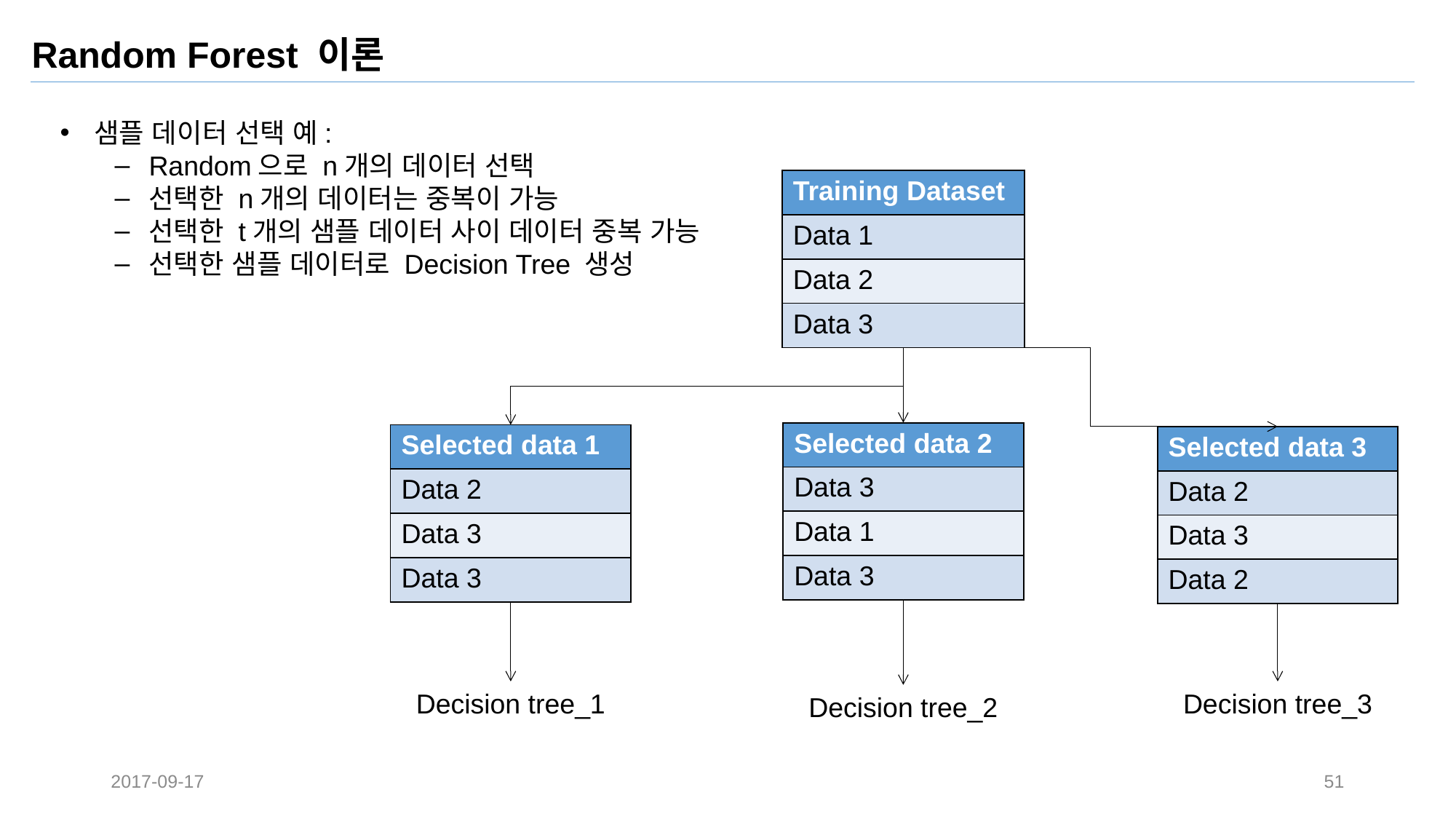

Random Forest 이론
샘플 데이터 선택 예:
Random으로 n개의 데이터 선택
선택한 n개의 데이터는 중복이 가능
선택한 t개의 샘플 데이터 사이 데이터 중복 가능
선택한 샘플 데이터로 Decision Tree 생성
| Training Dataset |
| --- |
| Data 1 |
| Data 2 |
| Data 3 |
| Selected data 2 |
| --- |
| Data 3 |
| Data 1 |
| Data 3 |
| Selected data 1 |
| --- |
| Data 2 |
| Data 3 |
| Data 3 |
| Selected data 3 |
| --- |
| Data 2 |
| Data 3 |
| Data 2 |
Decision tree_1
Decision tree_3
Decision tree_2
2017-09-17
51